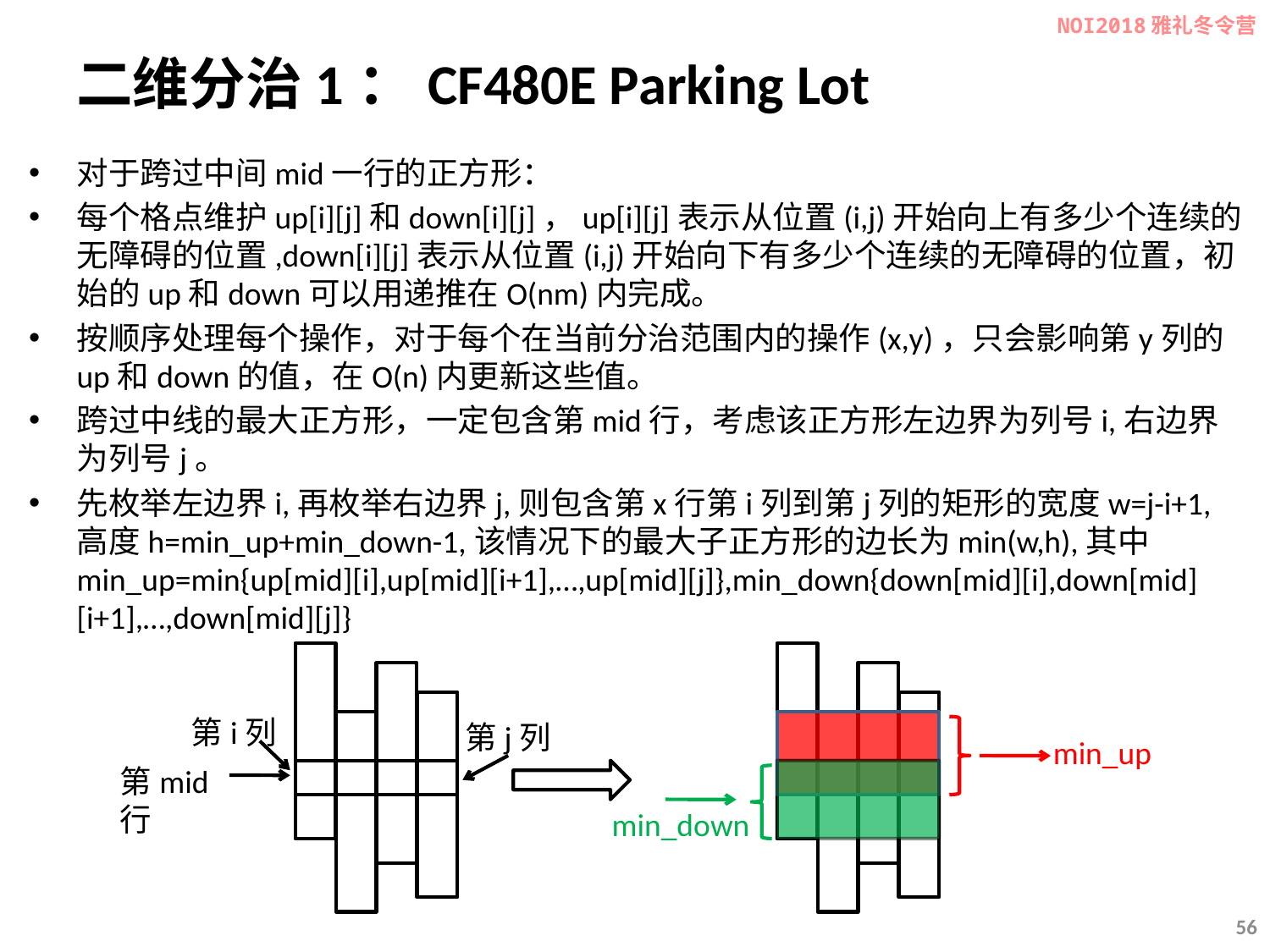

NOI2018雅礼冬令营
# 二维分治1：CF480E Parking Lot
对于跨过中间mid一行的正方形：
每个格点维护up[i][j]和down[i][j]，up[i][j]表示从位置(i,j)开始向上有多少个连续的无障碍的位置,down[i][j]表示从位置(i,j)开始向下有多少个连续的无障碍的位置，初始的up和down可以用递推在O(nm)内完成。
按顺序处理每个操作，对于每个在当前分治范围内的操作(x,y)，只会影响第y列的up和down的值，在O(n)内更新这些值。
跨过中线的最大正方形，一定包含第mid行，考虑该正方形左边界为列号i,右边界为列号j。
先枚举左边界i,再枚举右边界j,则包含第x行第i列到第j列的矩形的宽度w=j-i+1,高度h=min_up+min_down-1,该情况下的最大子正方形的边长为min(w,h),其中min_up=min{up[mid][i],up[mid][i+1],…,up[mid][j]},min_down{down[mid][i],down[mid][i+1],…,down[mid][j]}

第i列
第j列

min_up
第mid行

min_down
56